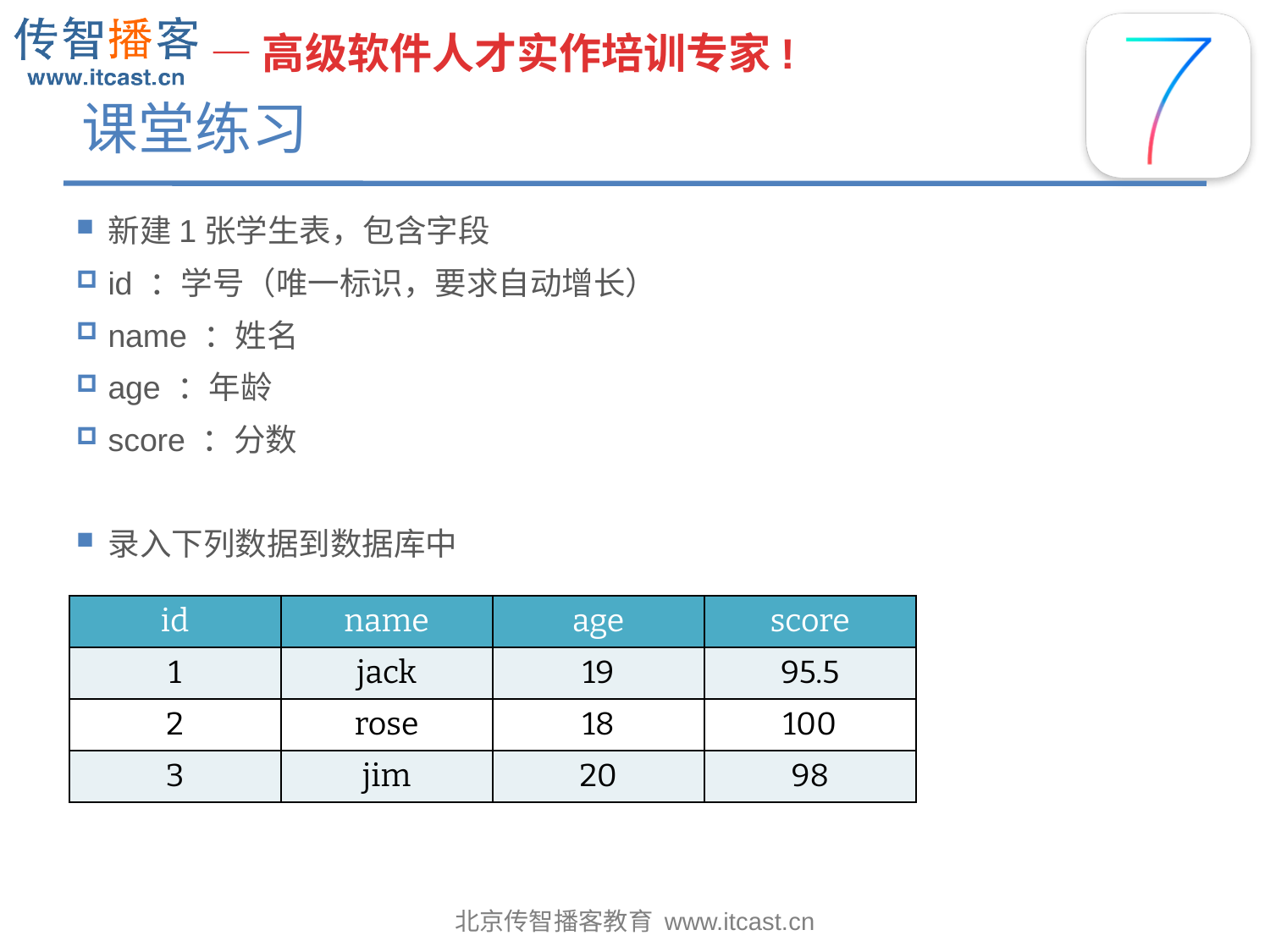

# 课堂练习
新建1张学生表，包含字段
id ：学号（唯一标识，要求自动增长）
name ：姓名
age ：年龄
score ：分数

录入下列数据到数据库中
| id | name | age | score |
| --- | --- | --- | --- |
| 1 | jack | 19 | 95.5 |
| 2 | rose | 18 | 100 |
| 3 | jim | 20 | 98 |